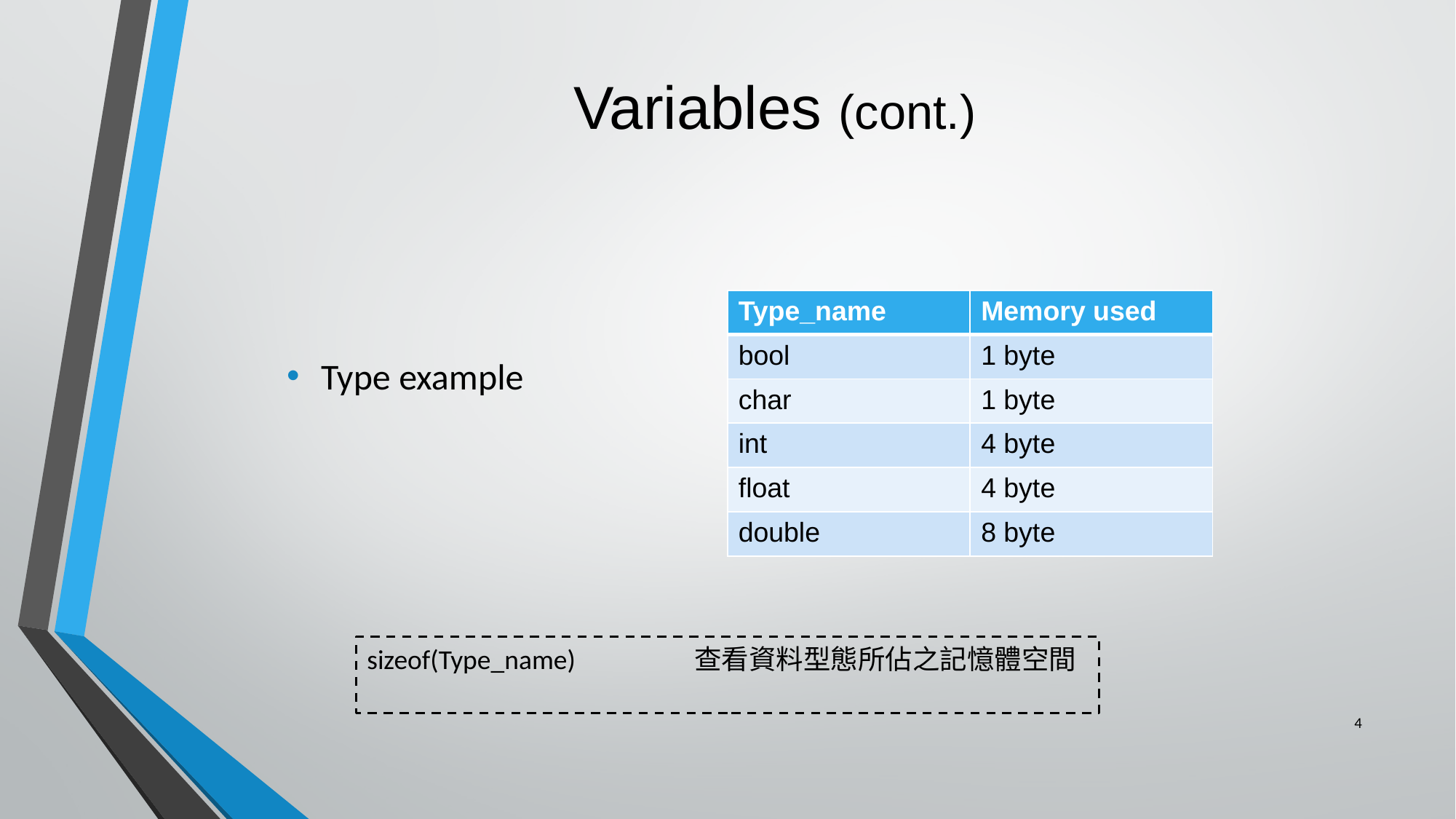

# Variables (cont.)
Type example

| Type\_name | Memory used |
| --- | --- |
| bool | 1 byte |
| char | 1 byte |
| int | 4 byte |
| float | 4 byte |
| double | 8 byte |
sizeof(Type_name)		查看資料型態所佔之記憶體空間
4